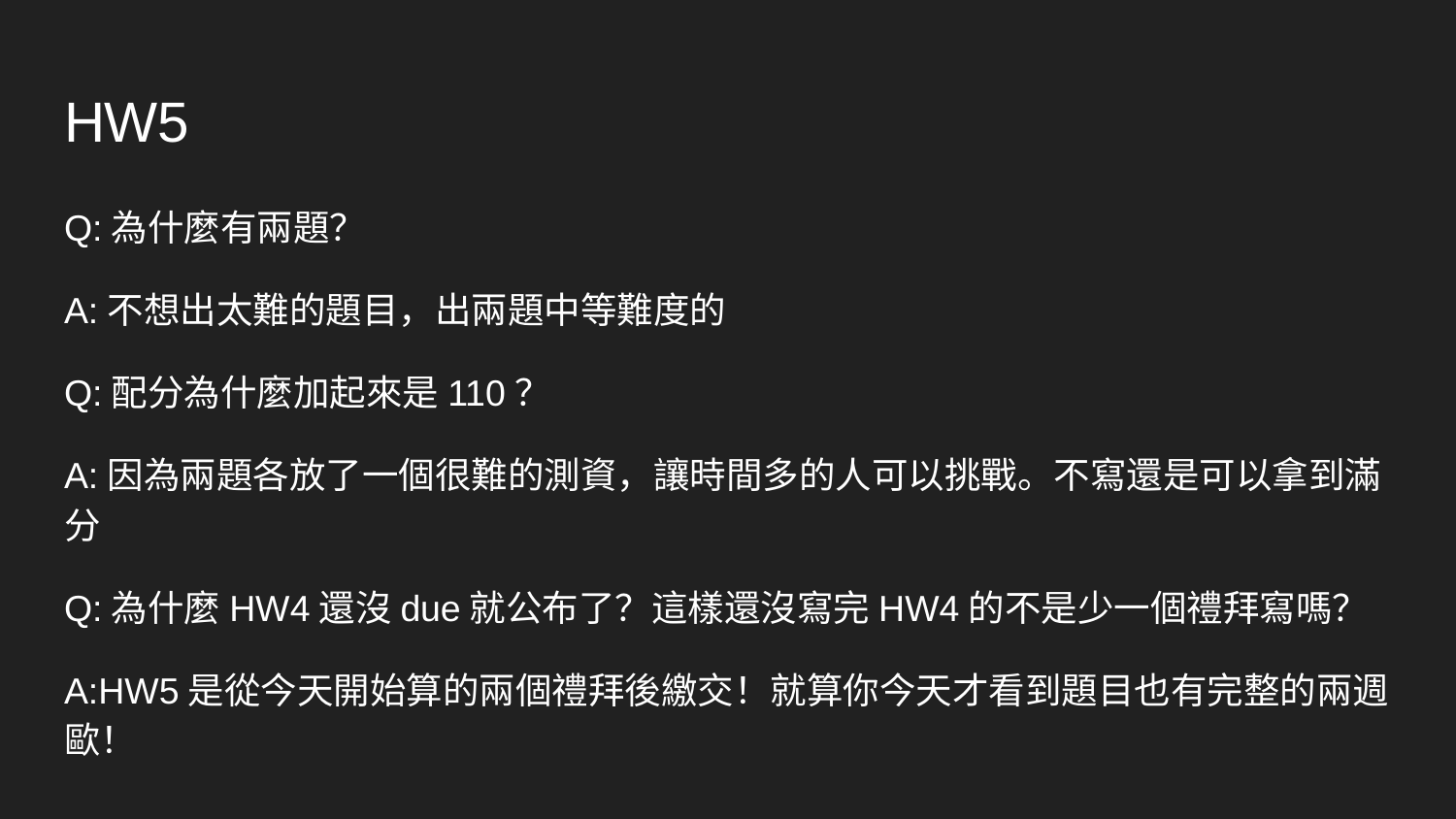

# HW5
Q:為什麼有兩題？
A:不想出太難的題目，出兩題中等難度的
Q:配分為什麼加起來是110？
A:因為兩題各放了一個很難的測資，讓時間多的人可以挑戰。不寫還是可以拿到滿分
Q:為什麼HW4還沒due就公布了？這樣還沒寫完HW4的不是少一個禮拜寫嗎？
A:HW5是從今天開始算的兩個禮拜後繳交！就算你今天才看到題目也有完整的兩週歐！